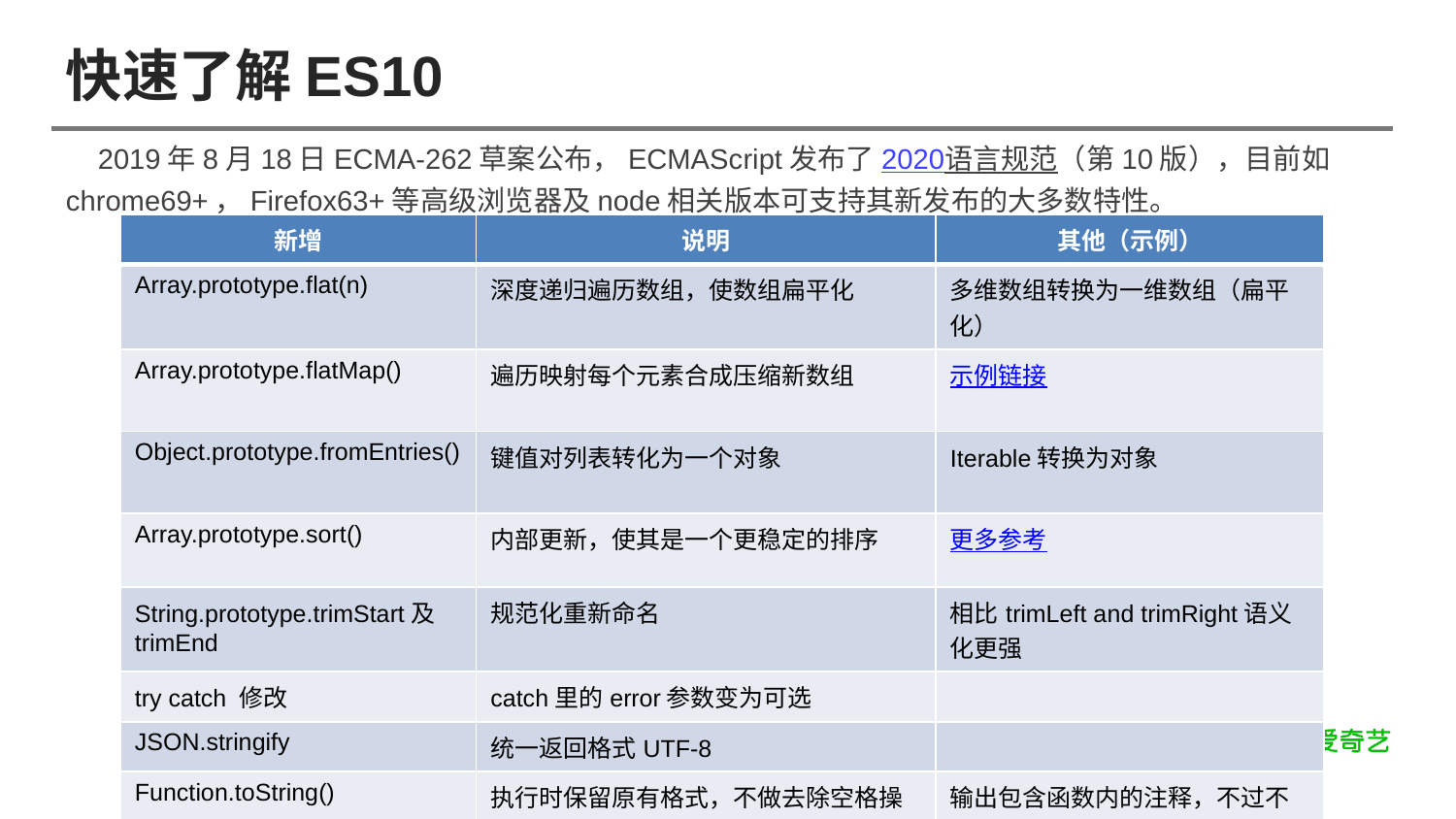

# 快速了解ES10
    2019年8月18日ECMA-262草案公布，ECMAScript发布了2020语言规范（第10版），目前如chrome69+，Firefox63+等高级浏览器及node相关版本可支持其新发布的大多数特性。

| 新增 | 说明 | 其他（示例） |
| --- | --- | --- |
| Array.prototype.flat(n) | 深度递归遍历数组，使数组扁平化 | 多维数组转换为一维数组（扁平化） |
| Array.prototype.flatMap() | 遍历映射每个元素合成压缩新数组 | 示例链接 |
| Object.prototype.fromEntries() | 键值对列表转化为一个对象 | Iterable转换为对象 |
| Array.prototype.sort() | 内部更新，使其是一个更稳定的排序 | 更多参考 |
| String.prototype.trimStart及trimEnd | 规范化重新命名 | 相比trimLeft and trimRight语义化更强 |
| try catch 修改 | catch里的error参数变为可选 |  |
| JSON.stringify | 统一返回格式UTF-8 |  |
| Function.toString() | 执行时保留原有格式，不做去除空格操作 | 输出包含函数内的注释，不过不适应于箭头函数。 |